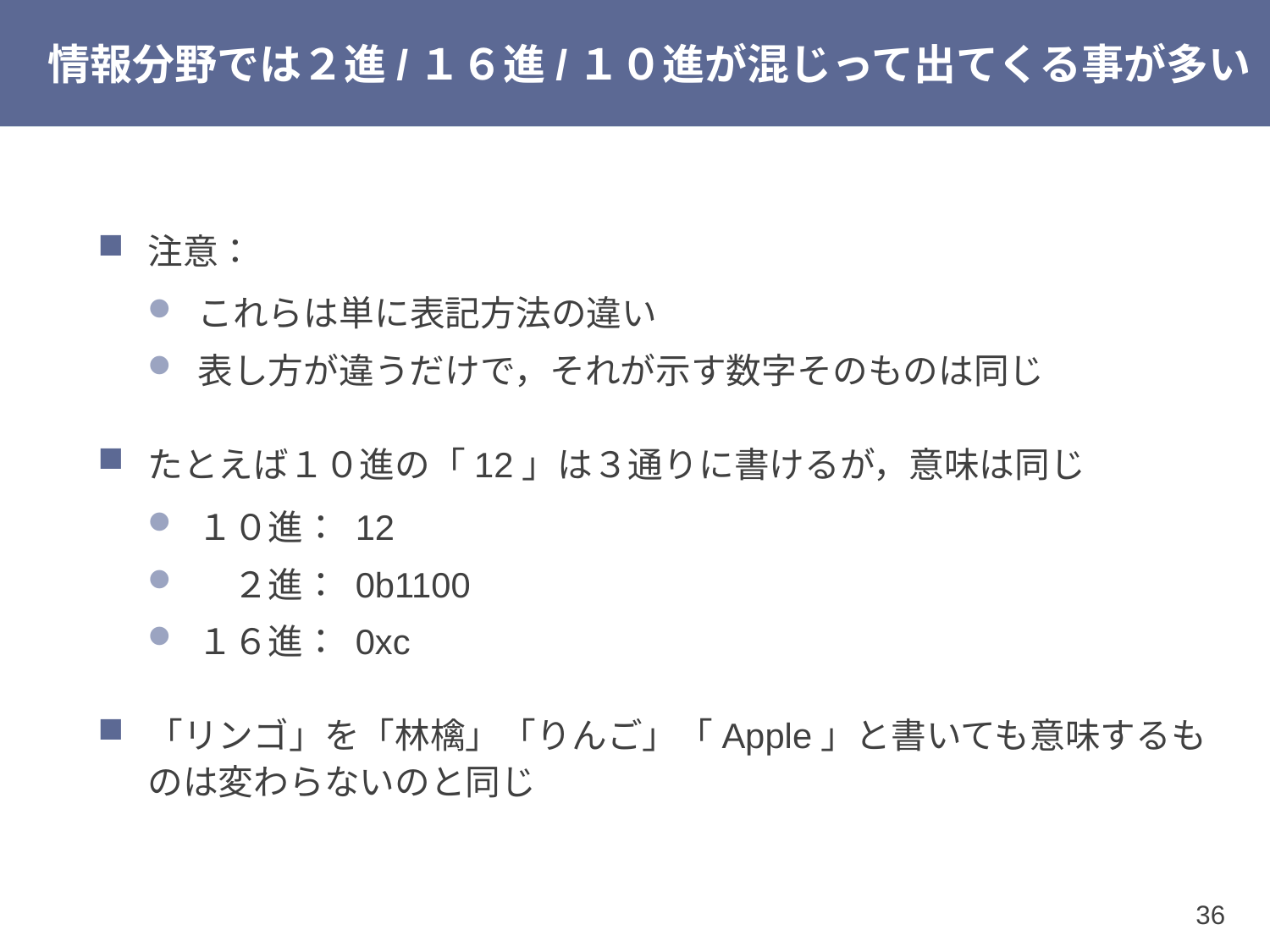

# 情報分野では２進/１６進/１０進が混じって出てくる事が多い
注意：
これらは単に表記方法の違い
表し方が違うだけで，それが示す数字そのものは同じ
たとえば１０進の「12」は３通りに書けるが，意味は同じ
１０進： 12
　２進： 0b1100
１６進： 0xc
「リンゴ」を「林檎」「りんご」「Apple」と書いても意味するものは変わらないのと同じ